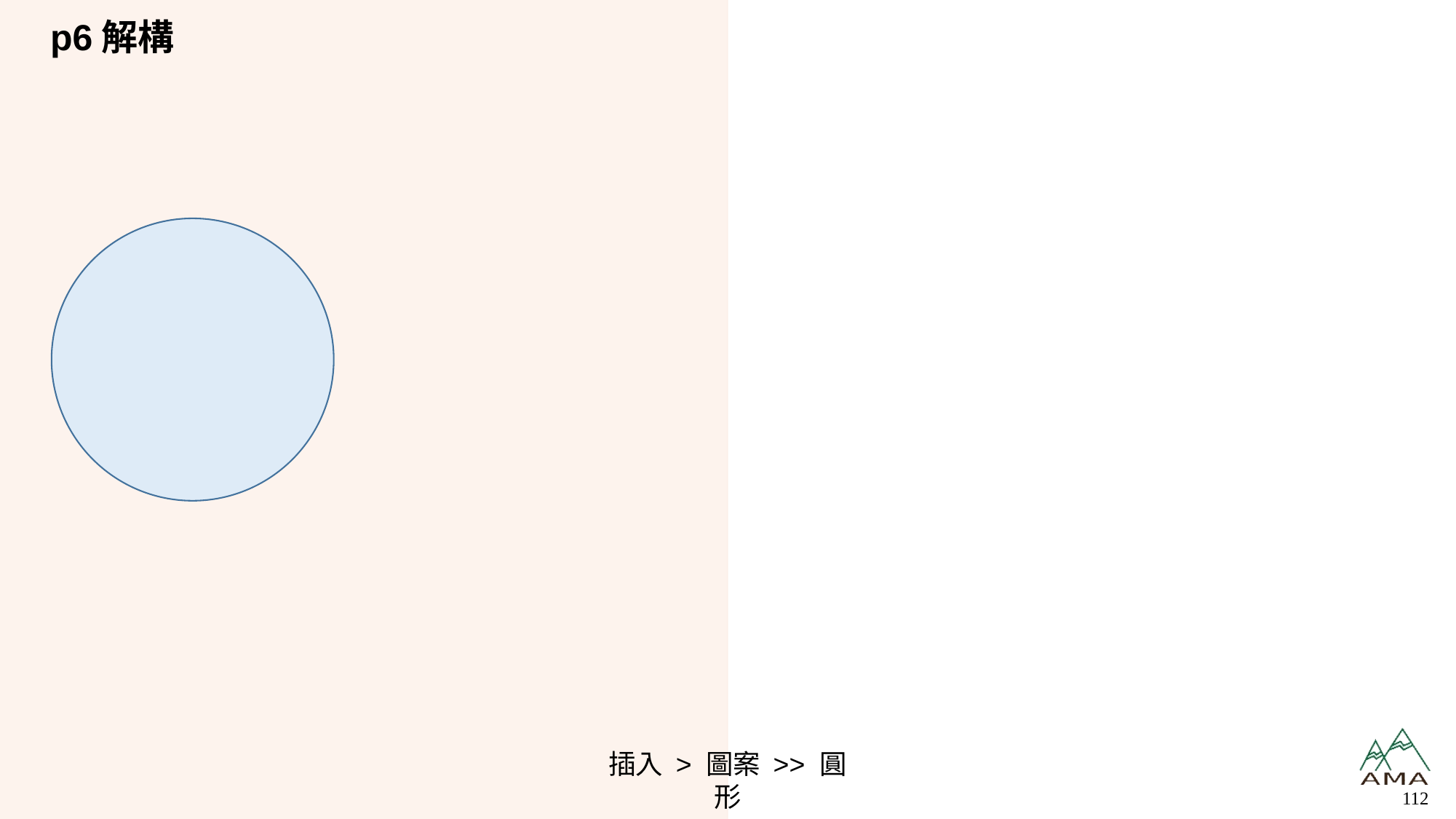

# p6解構

插入 > 圖案 >> 圓形
112